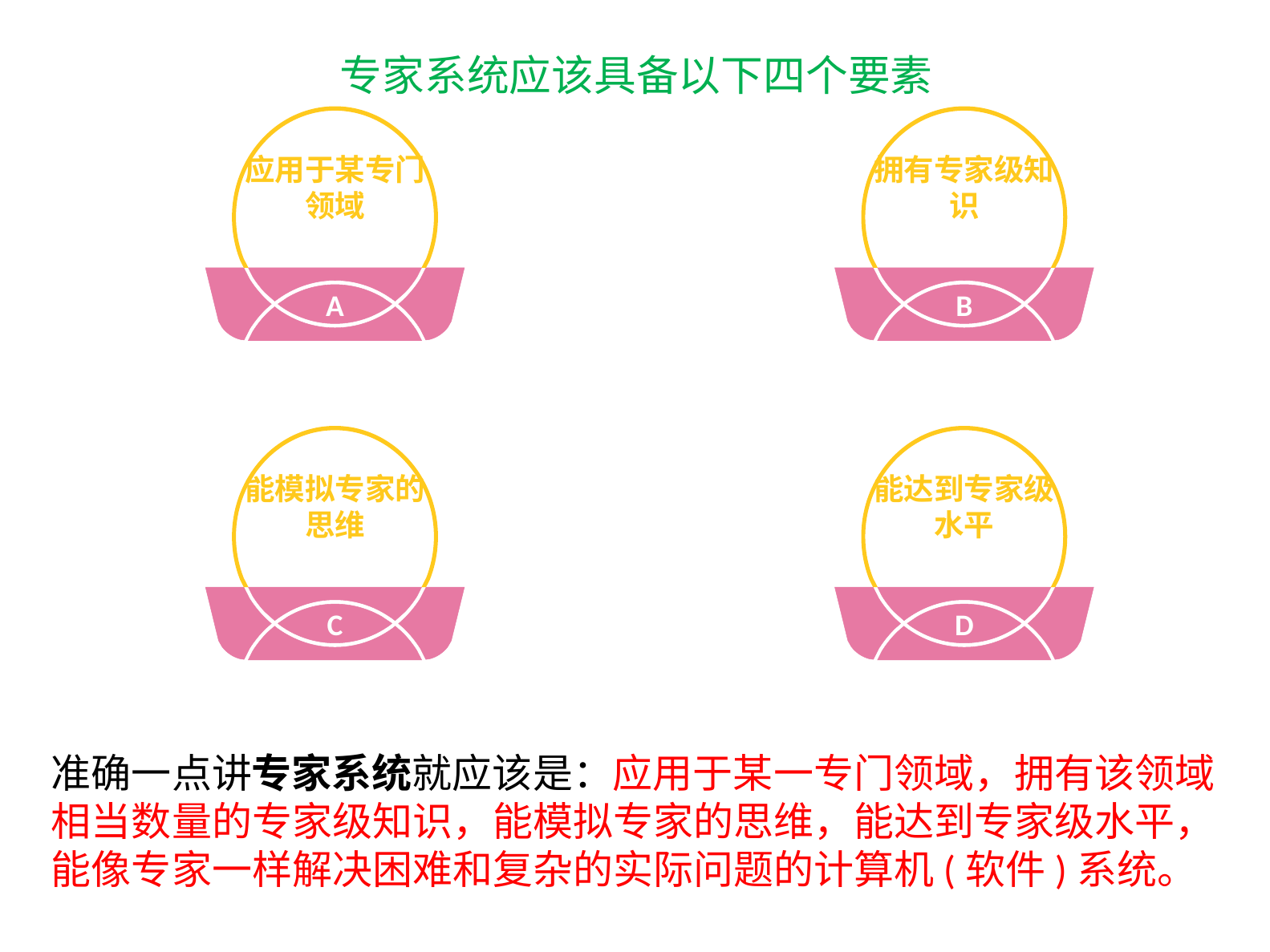

专家系统应该具备以下四个要素
应用于某专门领域
A
拥有专家级知识
B
能模拟专家的思维
C
能达到专家级水平
D
准确一点讲专家系统就应该是：应用于某一专门领域，拥有该领域相当数量的专家级知识，能模拟专家的思维，能达到专家级水平，能像专家一样解决困难和复杂的实际问题的计算机(软件)系统。